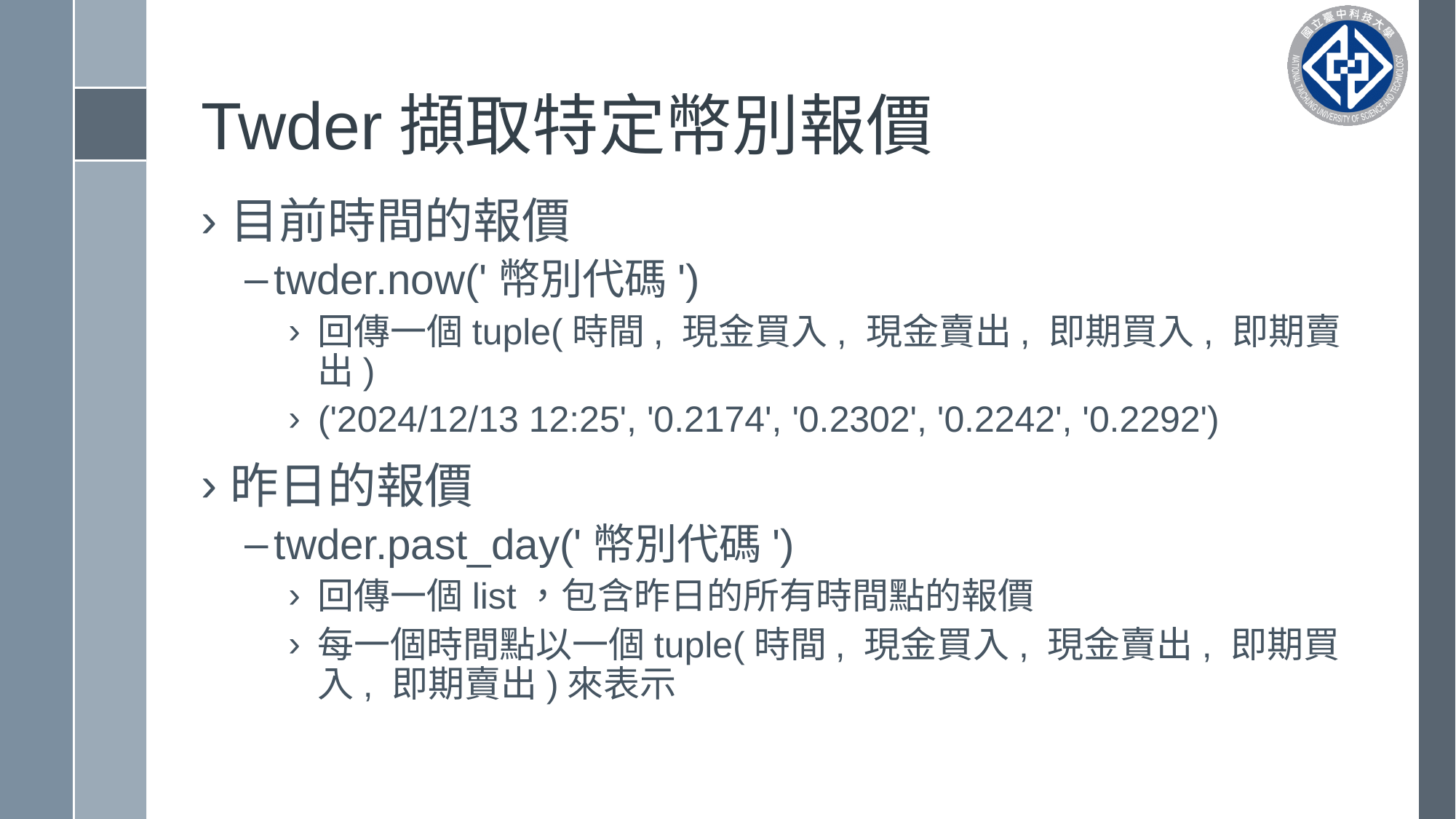

# Twder擷取特定幣別報價
目前時間的報價
twder.now('幣別代碼')
回傳一個tuple(時間, 現金買入, 現金賣出, 即期買入, 即期賣出)
('2024/12/13 12:25', '0.2174', '0.2302', '0.2242', '0.2292')
昨日的報價
twder.past_day('幣別代碼')
回傳一個list，包含昨日的所有時間點的報價
每一個時間點以一個tuple(時間, 現金買入, 現金賣出, 即期買入, 即期賣出)來表示